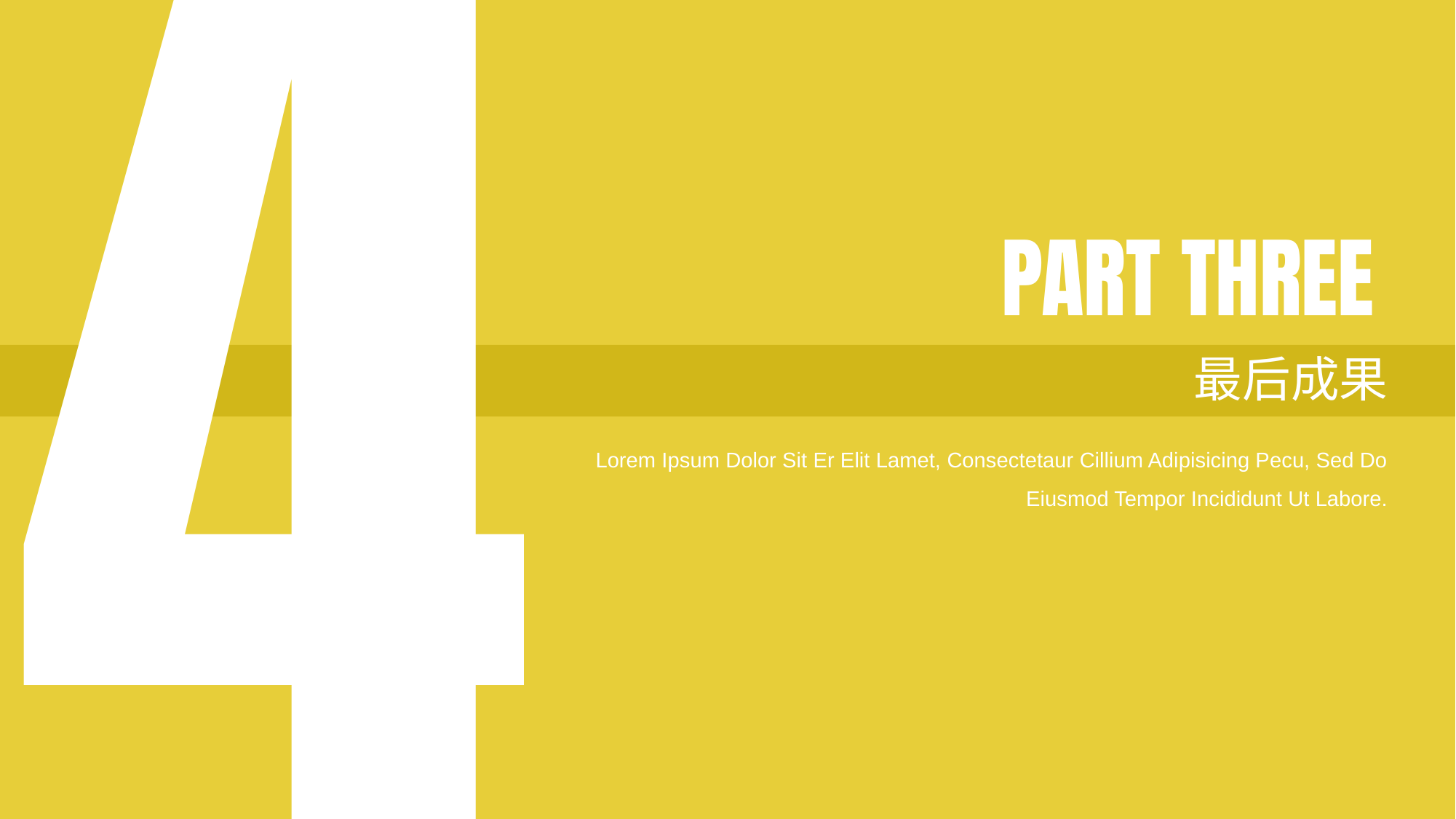

4
PART THREE
最后成果

Lorem Ipsum Dolor Sit Er Elit Lamet, Consectetaur Cillium Adipisicing Pecu, Sed Do Eiusmod Tempor Incididunt Ut Labore.